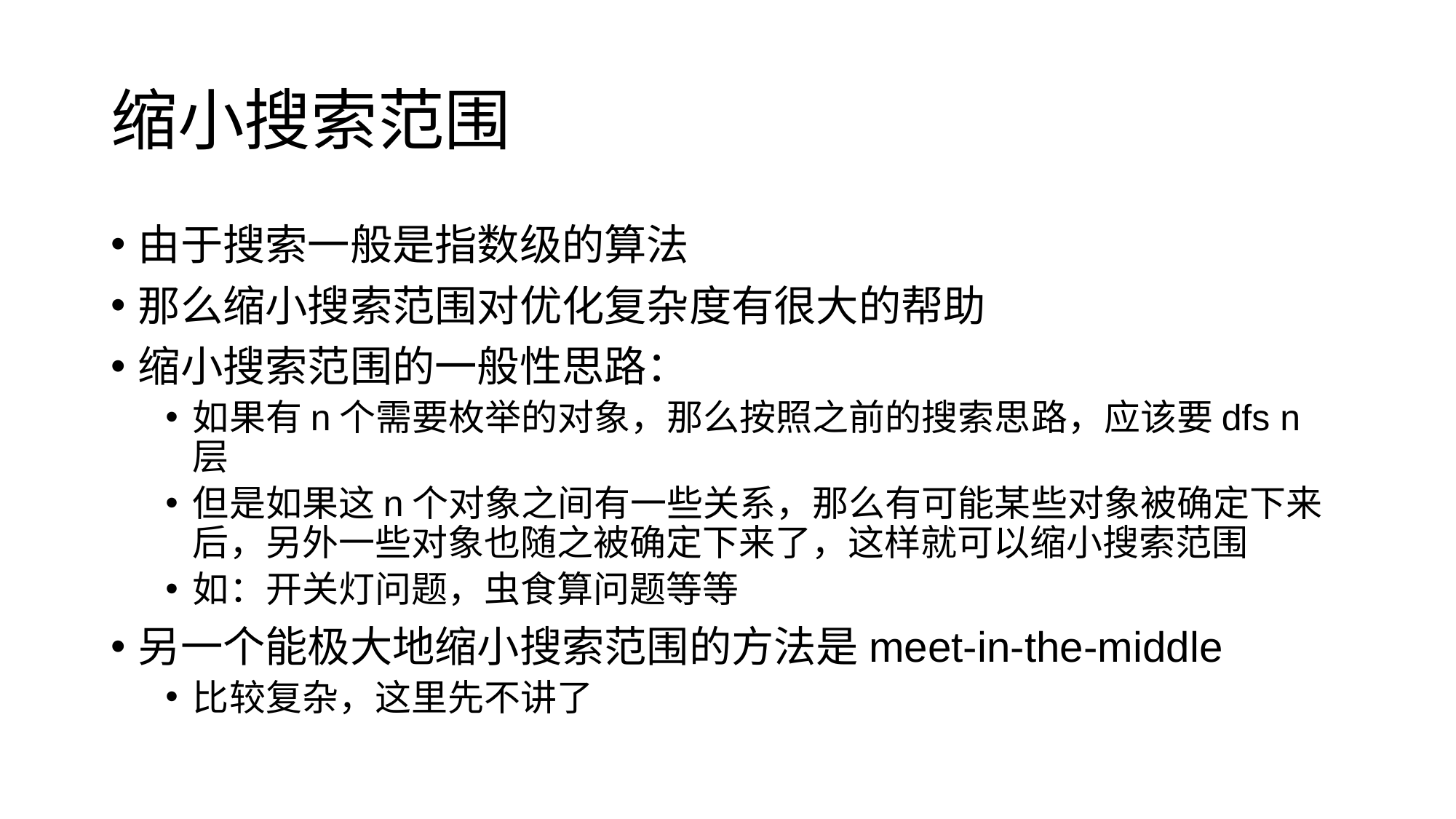

# 缩小搜索范围
由于搜索一般是指数级的算法
那么缩小搜索范围对优化复杂度有很大的帮助
缩小搜索范围的一般性思路：
如果有n个需要枚举的对象，那么按照之前的搜索思路，应该要dfs n层
但是如果这n个对象之间有一些关系，那么有可能某些对象被确定下来后，另外一些对象也随之被确定下来了，这样就可以缩小搜索范围
如：开关灯问题，虫食算问题等等
另一个能极大地缩小搜索范围的方法是meet-in-the-middle
比较复杂，这里先不讲了